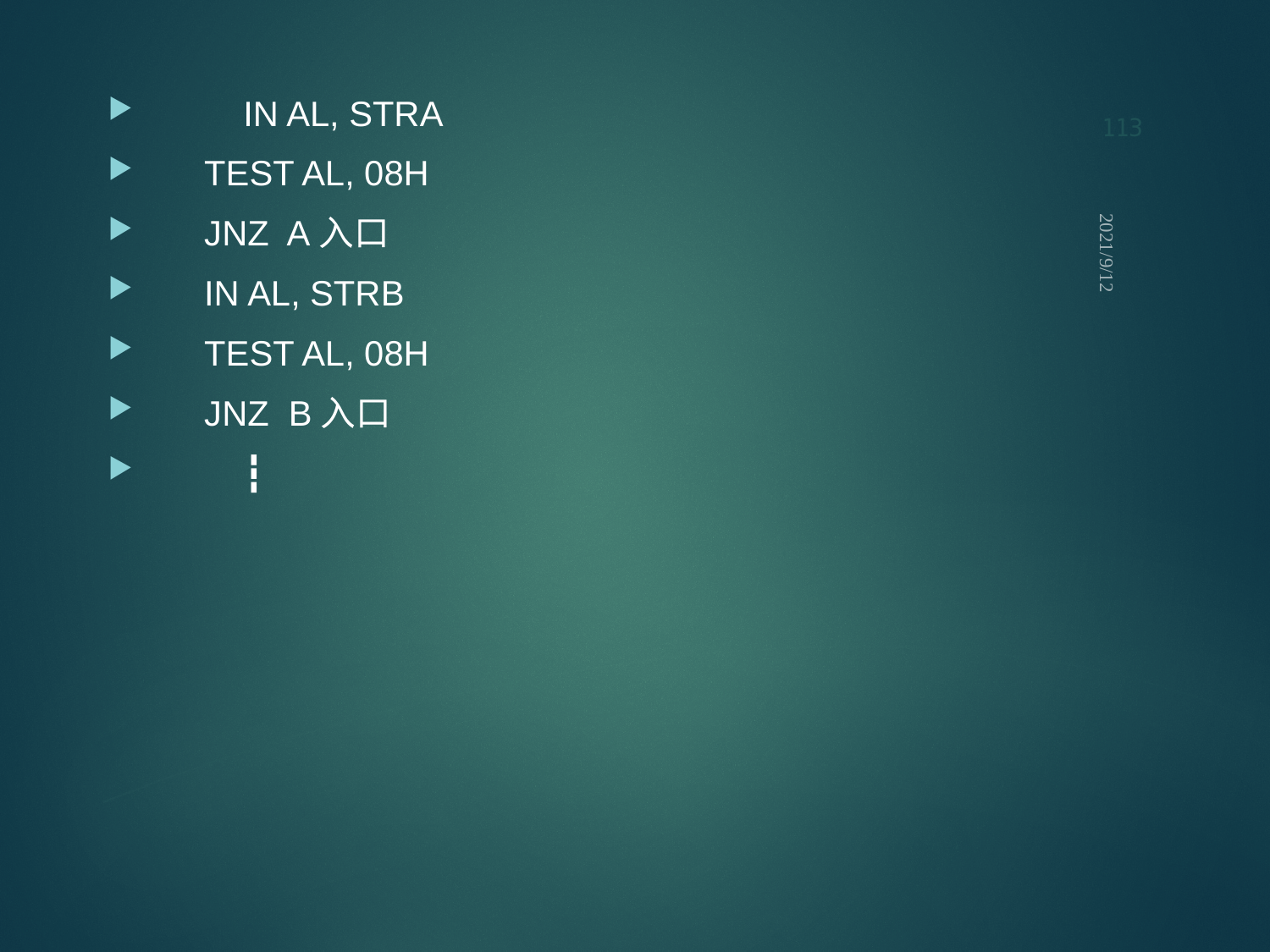

113
         IN AL, STRA
     TEST AL, 08H
     JNZ  A入口
     IN AL, STRB
     TEST AL, 08H
     JNZ  B入口
         ┇
2021/9/12